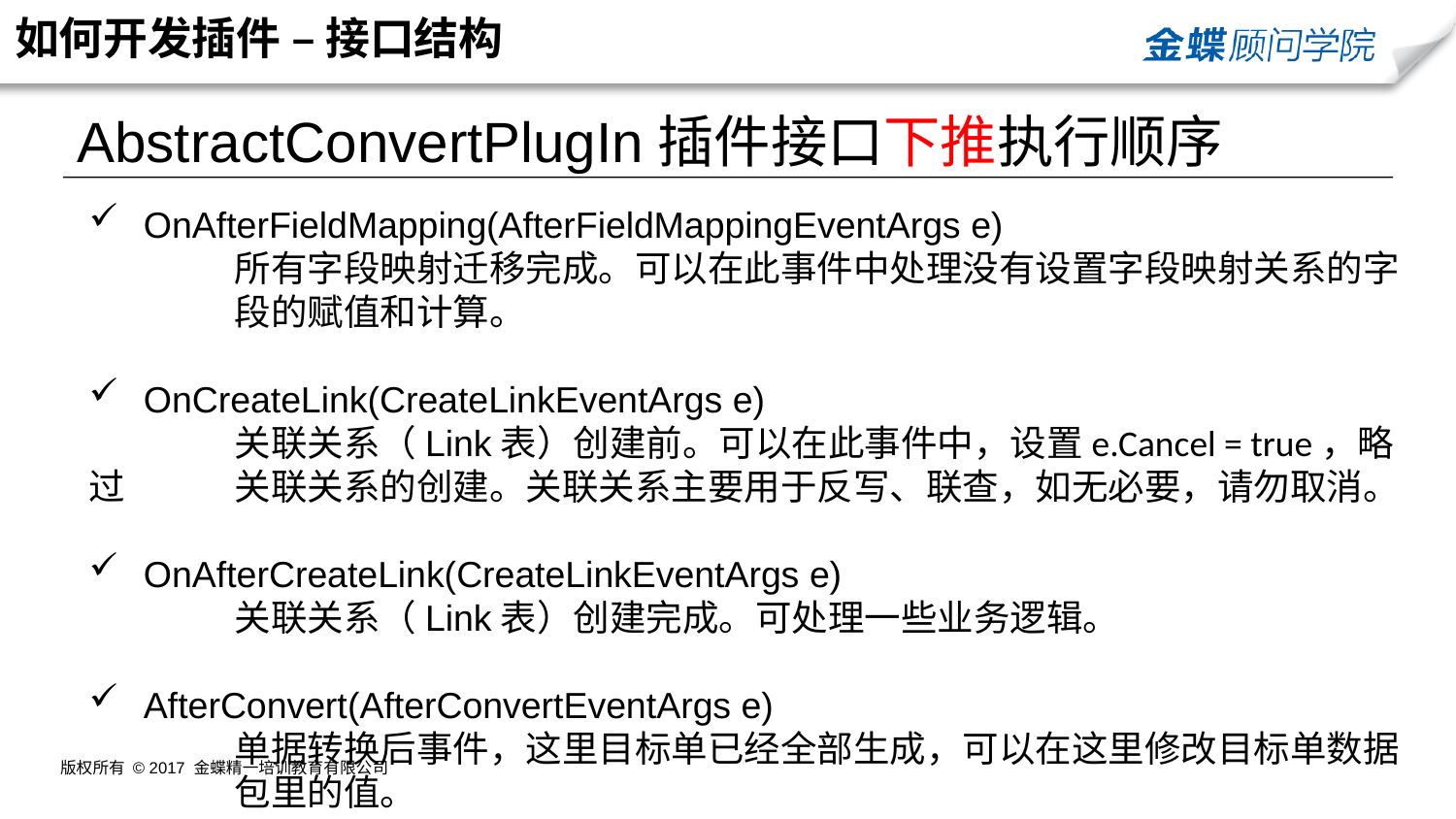

如何开发插件 – 接口结构
AbstractConvertPlugIn插件接口下推执行顺序

OnAfterFieldMapping(AfterFieldMappingEventArgs e)
	所有字段映射迁移完成。可以在此事件中处理没有设置字段映射关系的字	段的赋值和计算。

OnCreateLink(CreateLinkEventArgs e)
	关联关系（Link表）创建前。可以在此事件中，设置e.Cancel = true，略过	关联关系的创建。关联关系主要用于反写、联查，如无必要，请勿取消。

OnAfterCreateLink(CreateLinkEventArgs e)
关联关系（Link表）创建完成。可处理一些业务逻辑。

AfterConvert(AfterConvertEventArgs e)
单据转换后事件，这里目标单已经全部生成，可以在这里修改目标单数据包里的值。